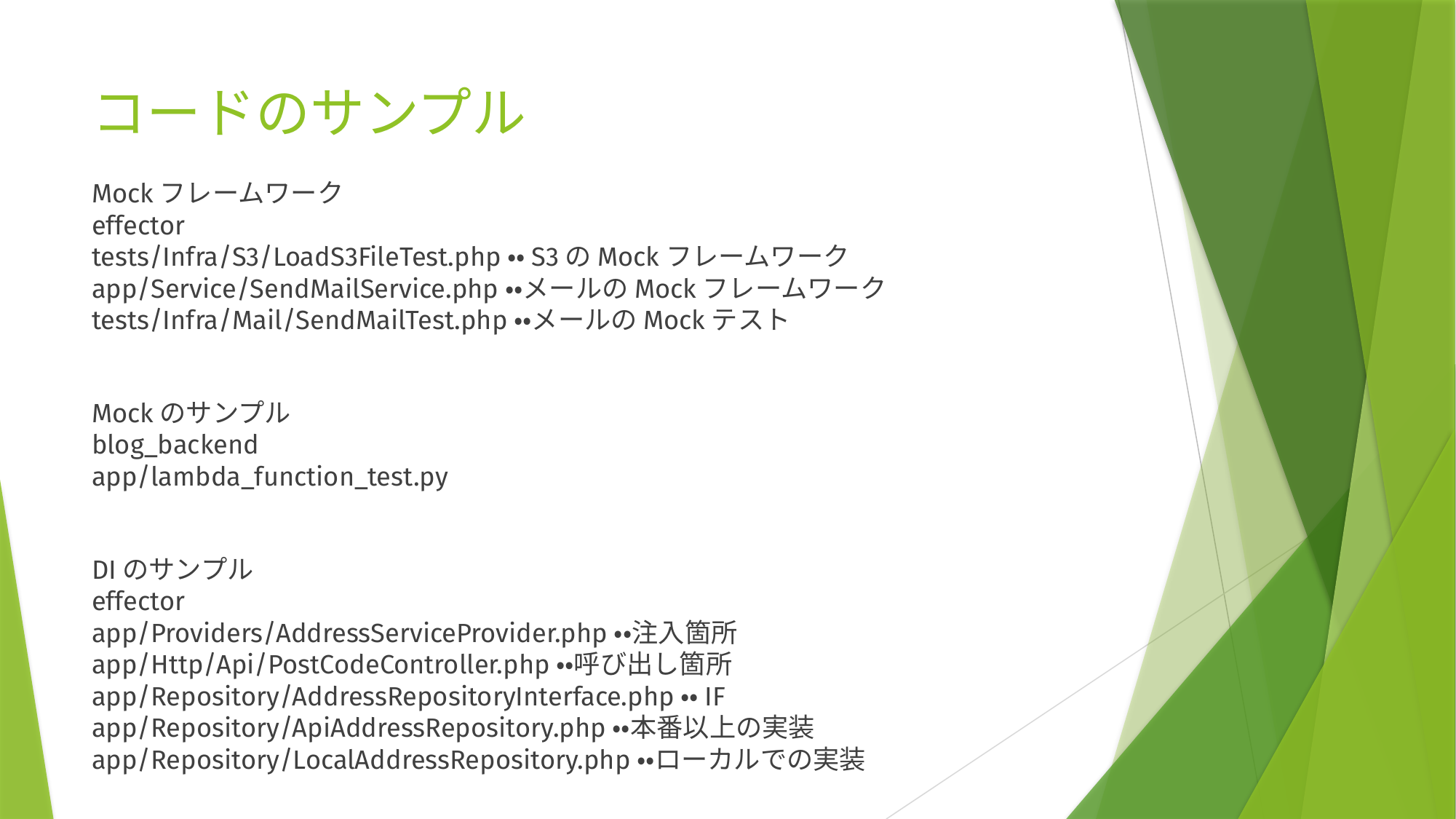

# コードのサンプル
Mockフレームワーク
effector
tests/Infra/S3/LoadS3FileTest.php・・S3のMockフレームワーク
app/Service/SendMailService.php・・メールのMockフレームワーク
tests/Infra/Mail/SendMailTest.php・・メールのMockテスト

Mockのサンプル
blog_backend
app/lambda_function_test.py

DIのサンプル
effector
app/Providers/AddressServiceProvider.php・・注入箇所
app/Http/Api/PostCodeController.php・・呼び出し箇所
app/Repository/AddressRepositoryInterface.php・・IF
app/Repository/ApiAddressRepository.php・・本番以上の実装
app/Repository/LocalAddressRepository.php・・ローカルでの実装